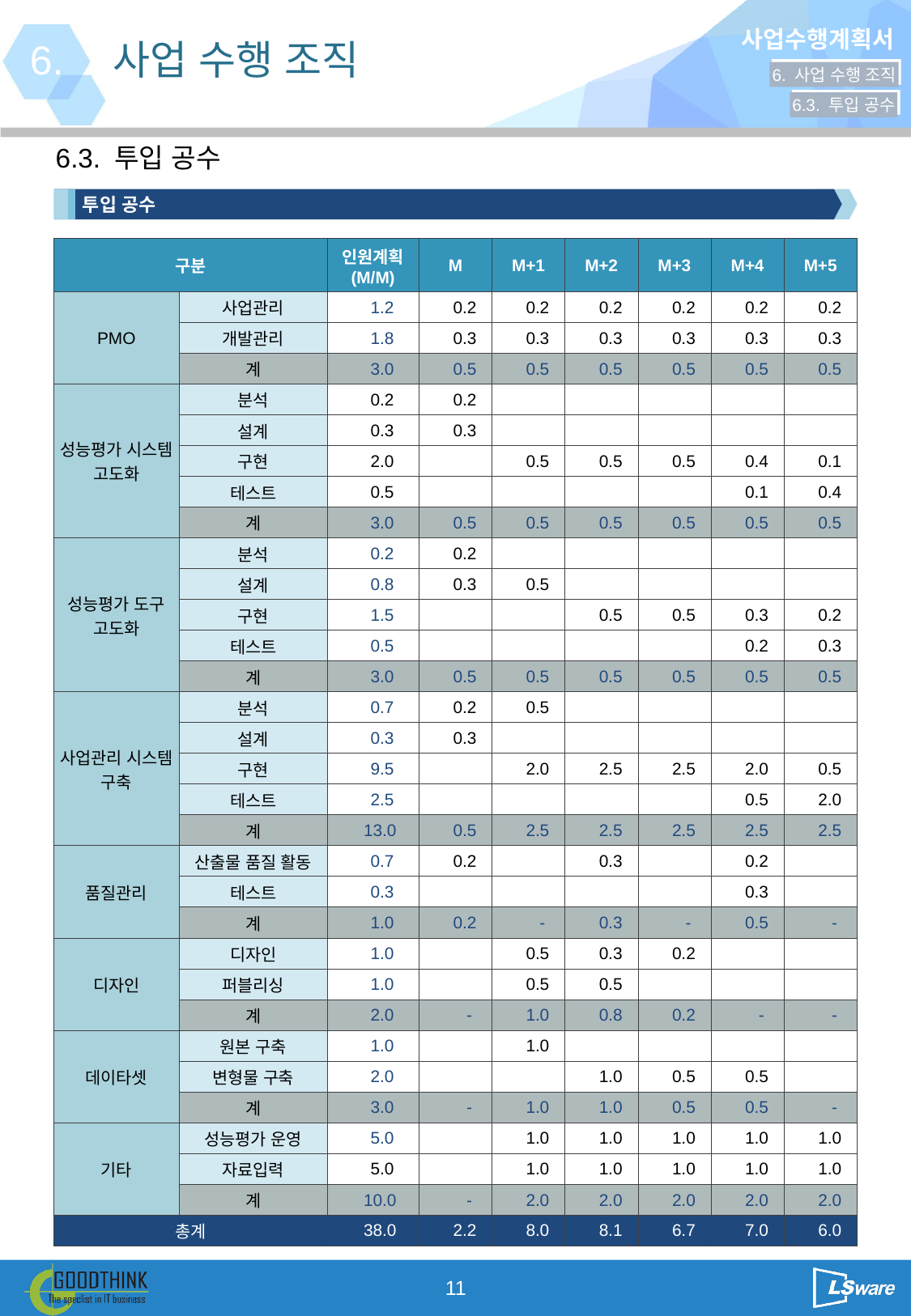

6.
사업 수행 조직
6. 사업 수행 조직
6.3. 투입 공수
6.3. 투입 공수

투입 공수
| 구분 |  | 인원계획 (M/M) | M | M+1 | M+2 | M+3 | M+4 | M+5 |
| --- | --- | --- | --- | --- | --- | --- | --- | --- |
| PMO | 사업관리 | 1.2 | 0.2 | 0.2 | 0.2 | 0.2 | 0.2 | 0.2 |
|  | 개발관리 | 1.8 | 0.3 | 0.3 | 0.3 | 0.3 | 0.3 | 0.3 |
|  | 계 | 3.0 | 0.5 | 0.5 | 0.5 | 0.5 | 0.5 | 0.5 |
| 성능평가 시스템 고도화 | 분석 | 0.2 | 0.2 |  |  |  |  |  |
|  | 설계 | 0.3 | 0.3 |  |  |  |  |  |
|  | 구현 | 2.0 |  | 0.5 | 0.5 | 0.5 | 0.4 | 0.1 |
|  | 테스트 | 0.5 |  |  |  |  | 0.1 | 0.4 |
|  | 계 | 3.0 | 0.5 | 0.5 | 0.5 | 0.5 | 0.5 | 0.5 |
| 성능평가 도구 고도화 | 분석 | 0.2 | 0.2 |  |  |  |  |  |
|  | 설계 | 0.8 | 0.3 | 0.5 |  |  |  |  |
|  | 구현 | 1.5 |  |  | 0.5 | 0.5 | 0.3 | 0.2 |
|  | 테스트 | 0.5 |  |  |  |  | 0.2 | 0.3 |
|  | 계 | 3.0 | 0.5 | 0.5 | 0.5 | 0.5 | 0.5 | 0.5 |
| 사업관리 시스템 구축 | 분석 | 0.7 | 0.2 | 0.5 |  |  |  |  |
|  | 설계 | 0.3 | 0.3 |  |  |  |  |  |
|  | 구현 | 9.5 |  | 2.0 | 2.5 | 2.5 | 2.0 | 0.5 |
|  | 테스트 | 2.5 |  |  |  |  | 0.5 | 2.0 |
|  | 계 | 13.0 | 0.5 | 2.5 | 2.5 | 2.5 | 2.5 | 2.5 |
| 품질관리 | 산출물 품질 활동 | 0.7 | 0.2 |  | 0.3 |  | 0.2 |  |
|  | 테스트 | 0.3 |  |  |  |  | 0.3 |  |
|  | 계 | 1.0 | 0.2 | - | 0.3 | - | 0.5 | - |
| 디자인 | 디자인 | 1.0 |  | 0.5 | 0.3 | 0.2 |  |  |
|  | 퍼블리싱 | 1.0 |  | 0.5 | 0.5 |  |  |  |
|  | 계 | 2.0 | - | 1.0 | 0.8 | 0.2 | - | - |
| 데이타셋 | 원본 구축 | 1.0 |  | 1.0 |  |  |  |  |
|  | 변형물 구축 | 2.0 |  |  | 1.0 | 0.5 | 0.5 |  |
|  | 계 | 3.0 | - | 1.0 | 1.0 | 0.5 | 0.5 | - |
| 기타 | 성능평가 운영 | 5.0 |  | 1.0 | 1.0 | 1.0 | 1.0 | 1.0 |
|  | 자료입력 | 5.0 |  | 1.0 | 1.0 | 1.0 | 1.0 | 1.0 |
|  | 계 | 10.0 | - | 2.0 | 2.0 | 2.0 | 2.0 | 2.0 |
| 총계 |  | 38.0 | 2.2 | 8.0 | 8.1 | 6.7 | 7.0 | 6.0 |